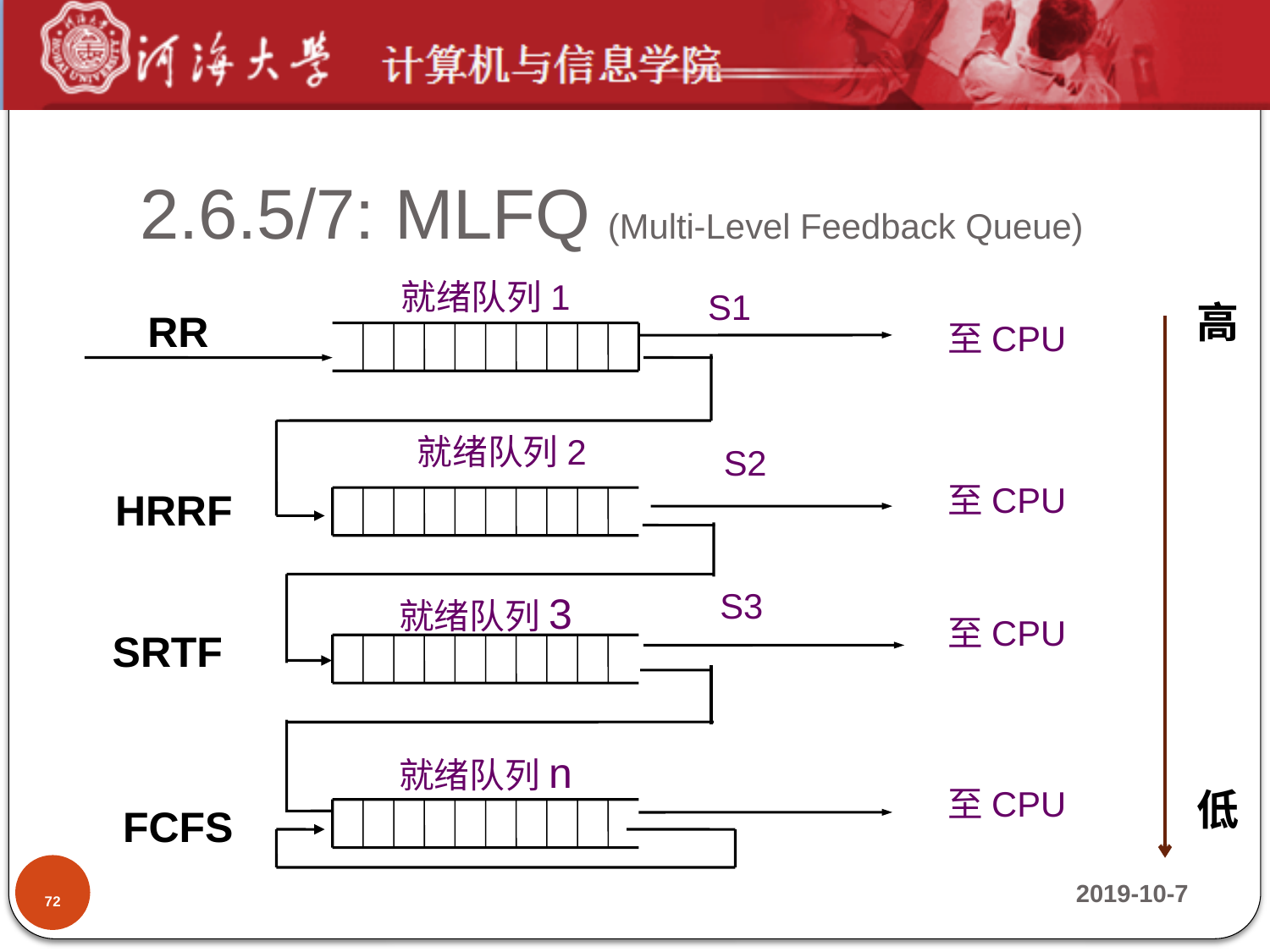

SJF
# 2.6.5/7: MLFQ (Multi-Level Feedback Queue)
就绪队列1
S1
至CPU

就绪队列2
S2
至CPU

S3
就绪队列3
至CPU

就绪队列n
至CPU

高
RR
HRRF
SRTF

低
FCFS
72
2019-10-7